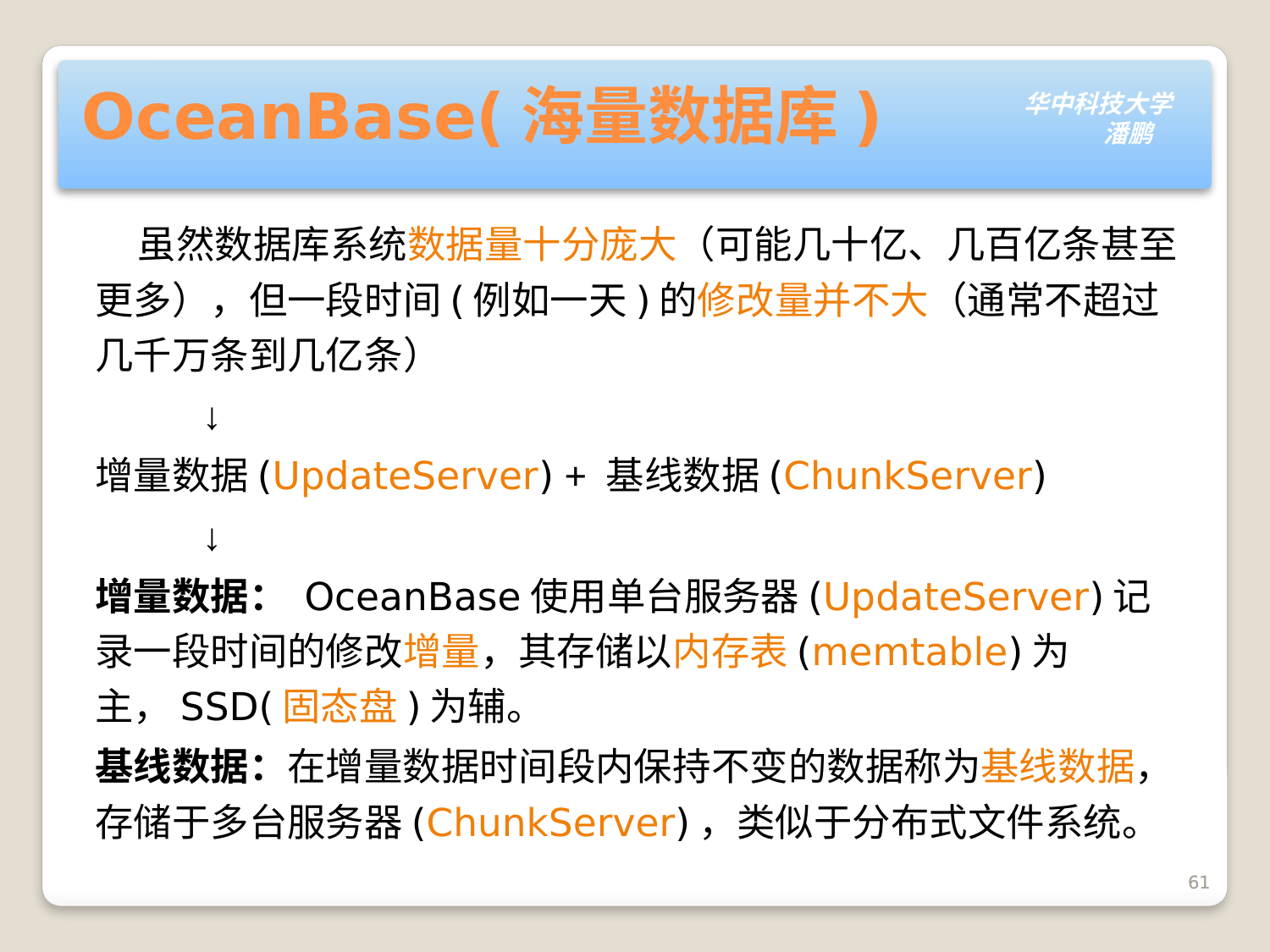

# OceanBase(海量数据库)
    虽然数据库系统数据量十分庞大（可能几十亿、几百亿条甚至更多），但一段时间(例如一天)的修改量并不大（通常不超过几千万条到几亿条）
          ↓
增量数据(UpdateServer) + 基线数据(ChunkServer)
          ↓
增量数据： OceanBase使用单台服务器(UpdateServer)记录一段时间的修改增量，其存储以内存表(memtable)为主，SSD(固态盘)为辅。
基线数据：在增量数据时间段内保持不变的数据称为基线数据，存储于多台服务器(ChunkServer)，类似于分布式文件系统。
61
61